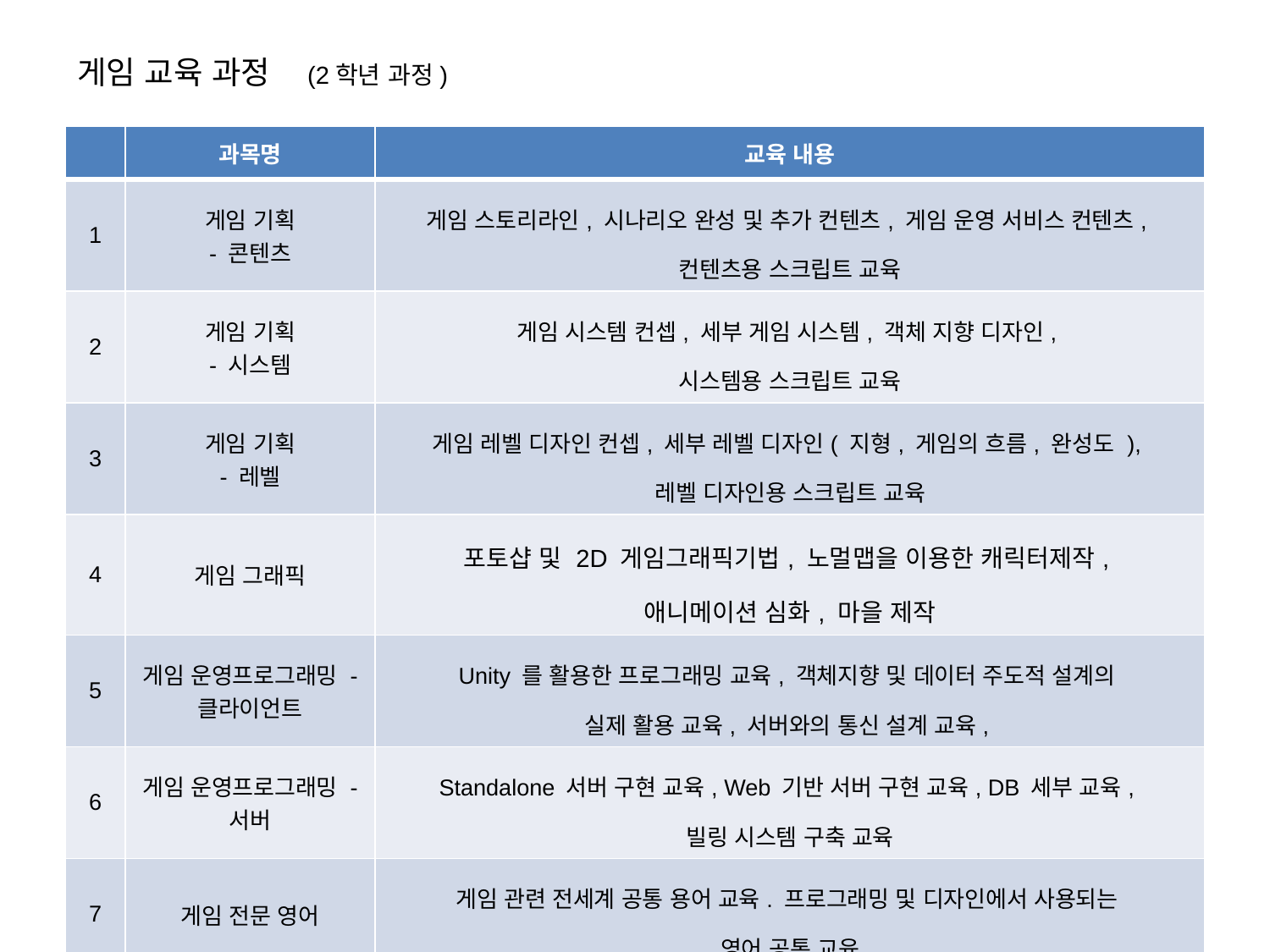

게임 교육 과정
(2학년 과정)
|  | 과목명 | 교육 내용 |
| --- | --- | --- |
| 1 | 게임 기획 - 콘텐츠 | 게임 스토리라인, 시나리오 완성 및 추가 컨텐츠, 게임 운영 서비스 컨텐츠, 컨텐츠용 스크립트 교육 |
| 2 | 게임 기획 - 시스템 | 게임 시스템 컨셉, 세부 게임 시스템, 객체 지향 디자인, 시스템용 스크립트 교육 |
| 3 | 게임 기획 - 레벨 | 게임 레벨 디자인 컨셉, 세부 레벨 디자인( 지형, 게임의 흐름, 완성도 ), 레벨 디자인용 스크립트 교육 |
| 4 | 게임 그래픽 | 포토샵 및 2D 게임그래픽기법, 노멀맵을 이용한 캐릭터제작, 애니메이션 심화, 마을 제작 |
| 5 | 게임 운영프로그래밍 - 클라이언트 | Unity 를 활용한 프로그래밍 교육, 객체지향 및 데이터 주도적 설계의 실제 활용 교육, 서버와의 통신 설계 교육, |
| 6 | 게임 운영프로그래밍 - 서버 | Standalone 서버 구현 교육, Web 기반 서버 구현 교육, DB 세부 교육, 빌링 시스템 구축 교육 |
| 7 | 게임 전문 영어 | 게임 관련 전세계 공통 용어 교육. 프로그래밍 및 디자인에서 사용되는 영어 공통 교육 |
| 8 | 실습 (게임운영) | 유저응대 및 답변 요령, 인게임 모니터링, 계정도용 조사 및 복구, 운영 툴 기획 |